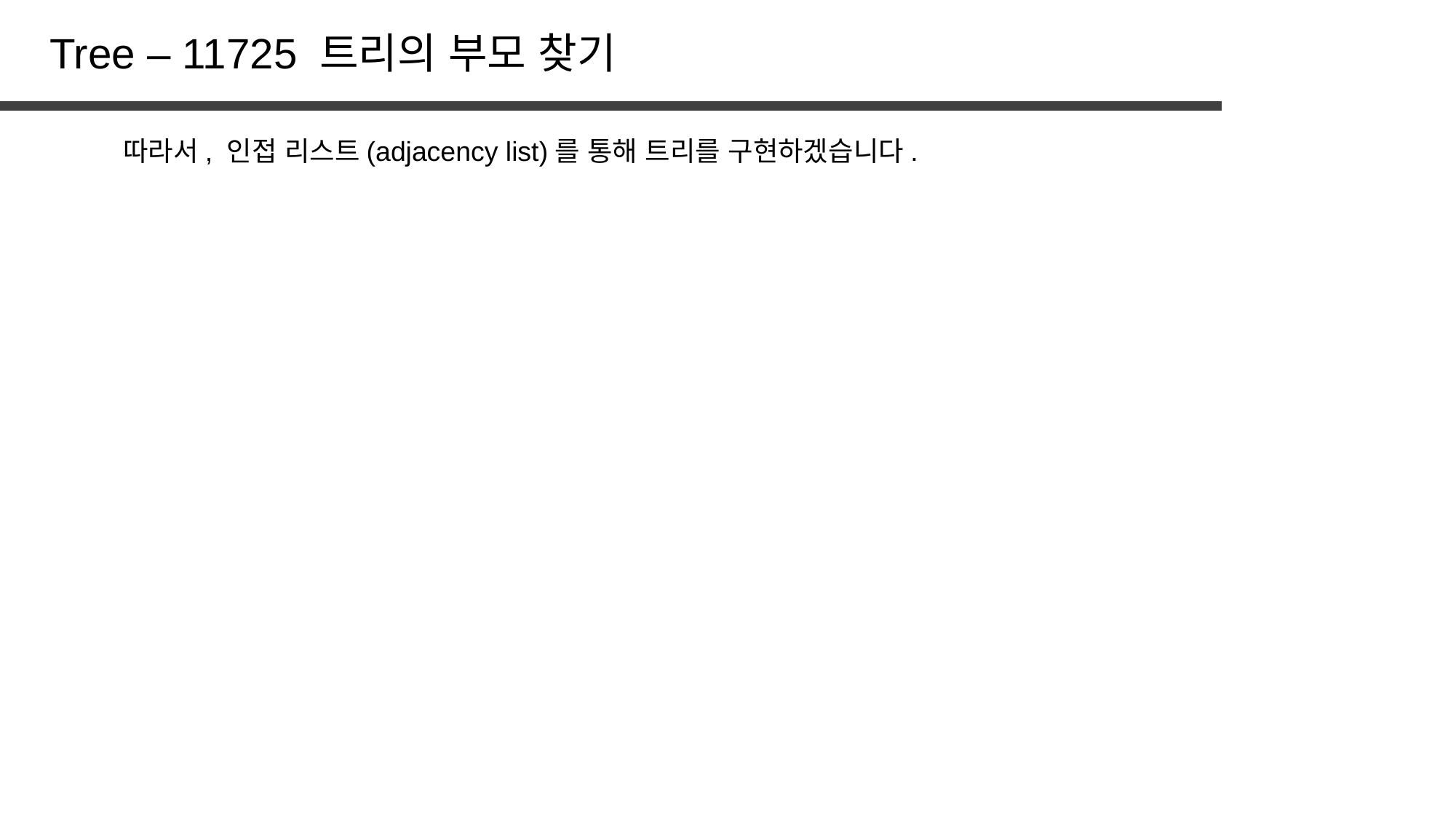

Tree – 11725 트리의 부모 찾기
따라서, 인접 리스트(adjacency list)를 통해 트리를 구현하겠습니다.